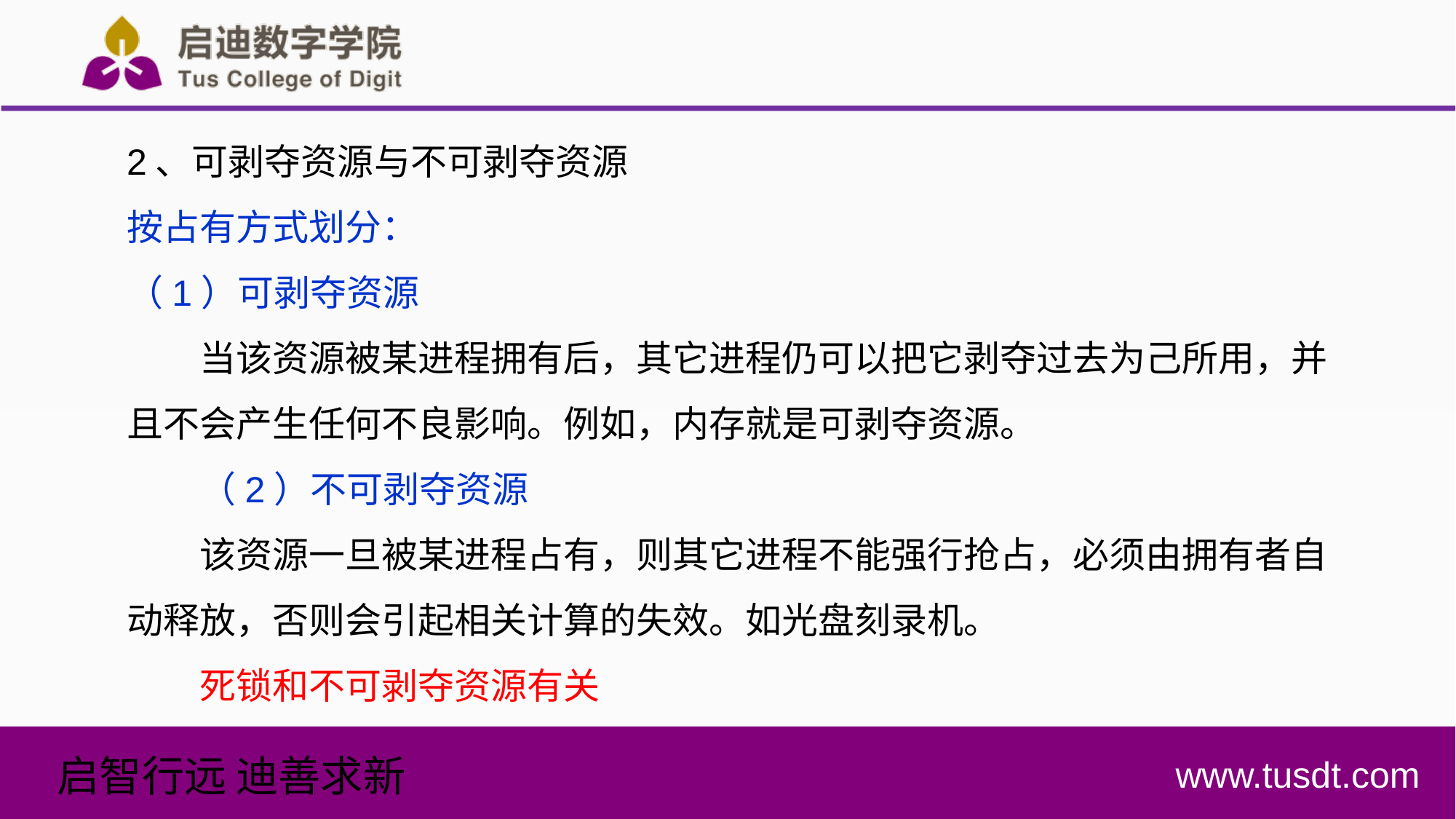

2、可剥夺资源与不可剥夺资源
按占有方式划分：
（1）可剥夺资源
当该资源被某进程拥有后，其它进程仍可以把它剥夺过去为己所用，并且不会产生任何不良影响。例如，内存就是可剥夺资源。
（2）不可剥夺资源
该资源一旦被某进程占有，则其它进程不能强行抢占，必须由拥有者自动释放，否则会引起相关计算的失效。如光盘刻录机。
死锁和不可剥夺资源有关